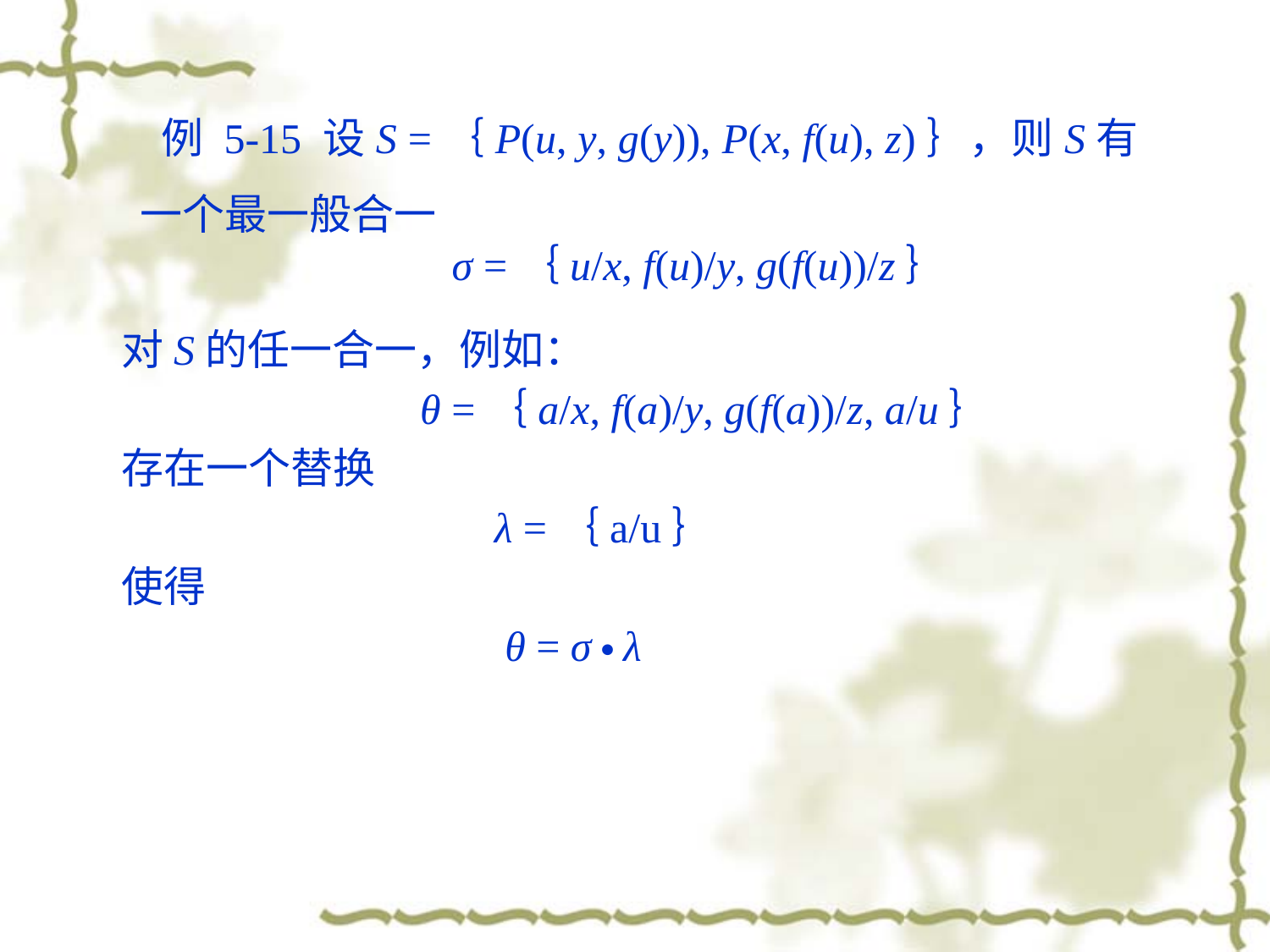

例 5-15 设S =｛P(u, y, g(y)), P(x, f(u), z)｝，则S有一个最一般合一
                                  σ =｛u/x, f(u)/y, g(f(u))/z｝
  对S的任一合一，例如：
                               θ =｛a/x, f(a)/y, g(f(a))/z, a/u｝
  存在一个替换
                                      λ =｛a/u｝
  使得
                                       θ = σ • λ